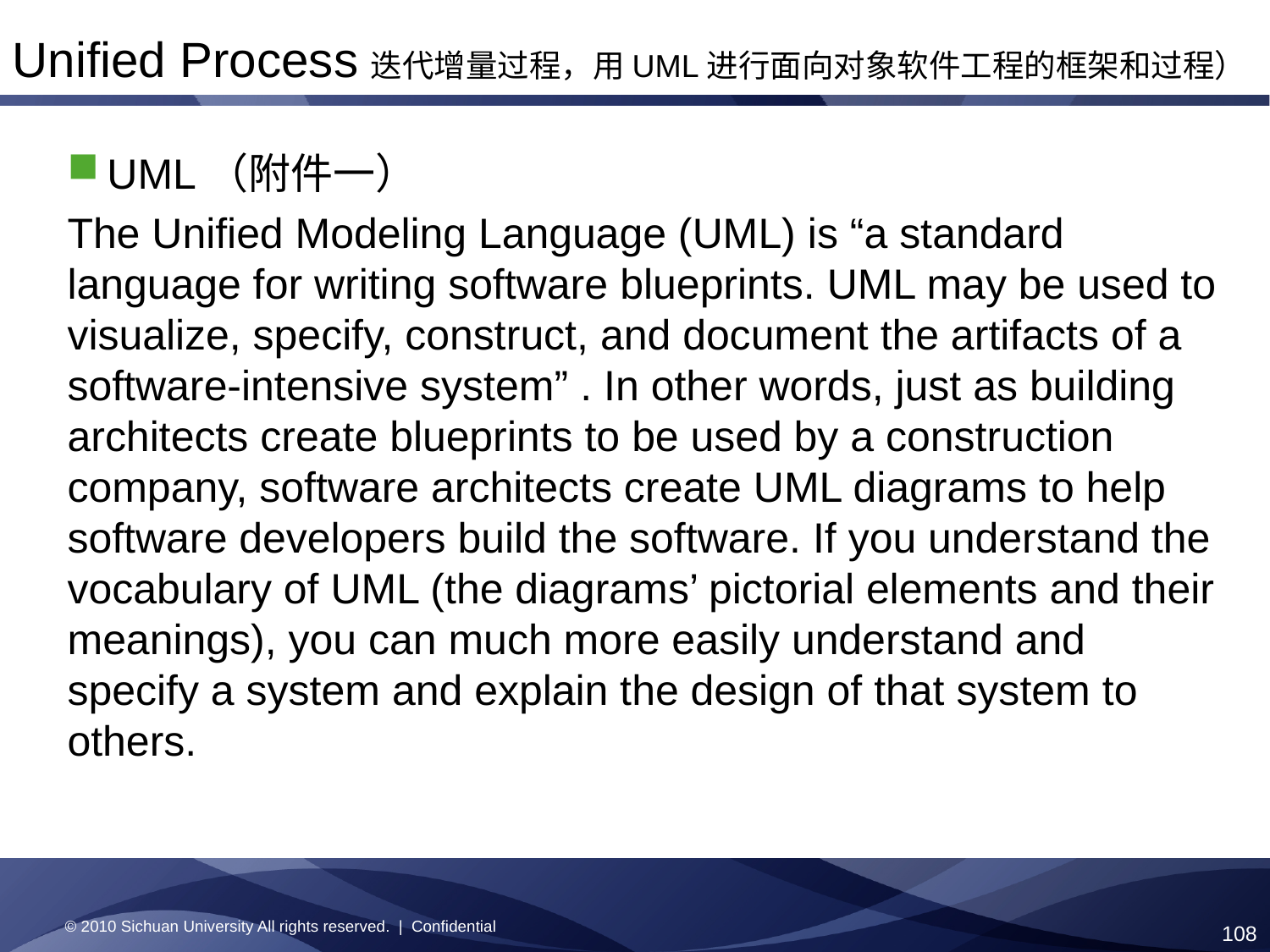

Unified Process迭代增量过程，用UML进行面向对象软件工程的框架和过程）
UML（附件一）
The Unified Modeling Language (UML) is “a standard language for writing software blueprints. UML may be used to visualize, specify, construct, and document the artifacts of a software-intensive system” . In other words, just as building architects create blueprints to be used by a construction company, software architects create UML diagrams to help software developers build the software. If you understand the vocabulary of UML (the diagrams’ pictorial elements and their meanings), you can much more easily understand and specify a system and explain the design of that system to others.

© 2010 Sichuan University All rights reserved.  |  Confidential
108